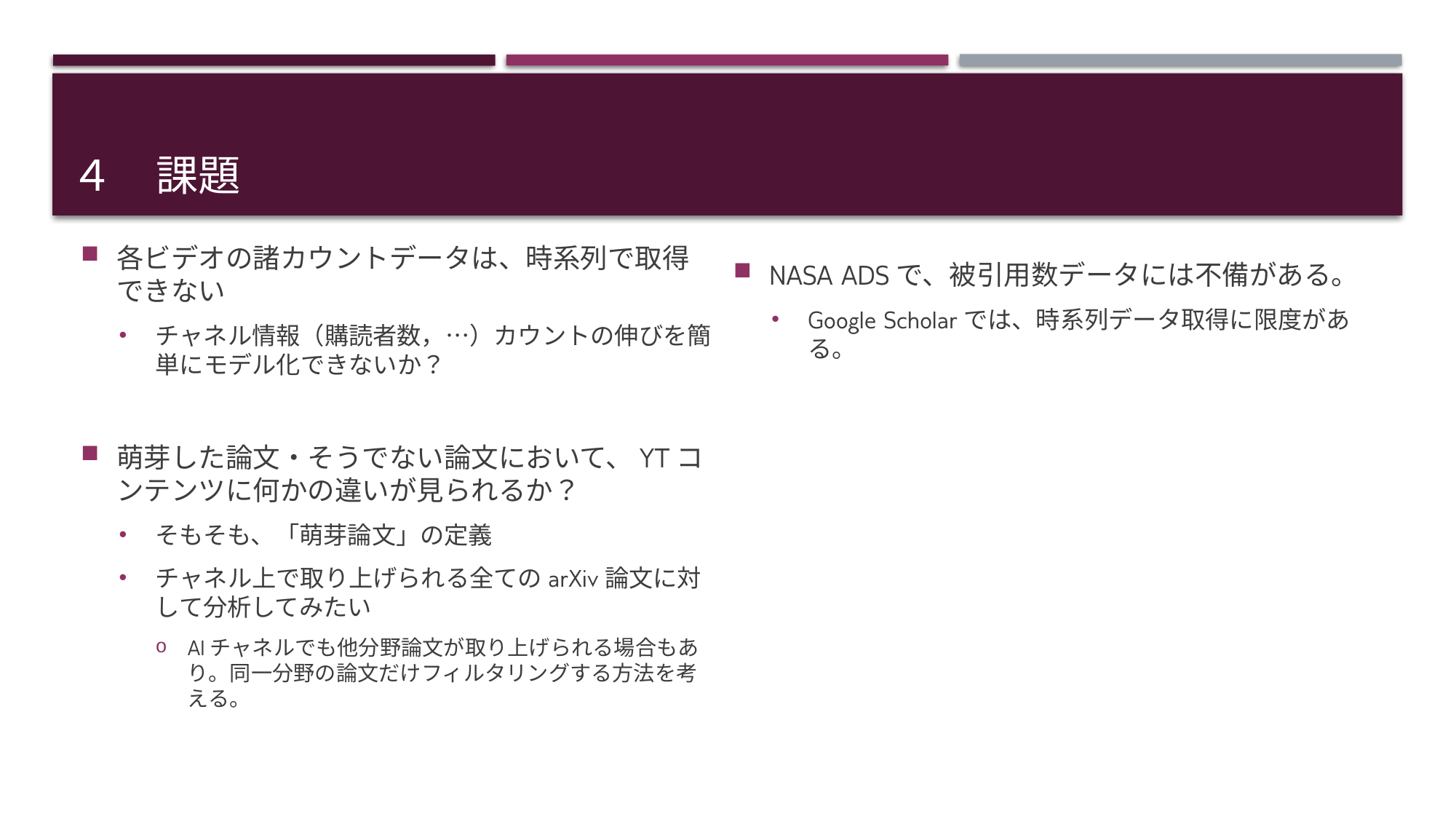

# ４　課題
NASA ADSで、被引用数データには不備がある。
Google Scholarでは、時系列データ取得に限度がある。

各ビデオの諸カウントデータは、時系列で取得できない
チャネル情報（購読者数，…）カウントの伸びを簡単にモデル化できないか？

萌芽した論文・そうでない論文において、YTコンテンツに何かの違いが見られるか？
そもそも、「萌芽論文」の定義
チャネル上で取り上げられる全てのarXiv論文に対して分析してみたい
AIチャネルでも他分野論文が取り上げられる場合もあり。同一分野の論文だけフィルタリングする方法を考える。